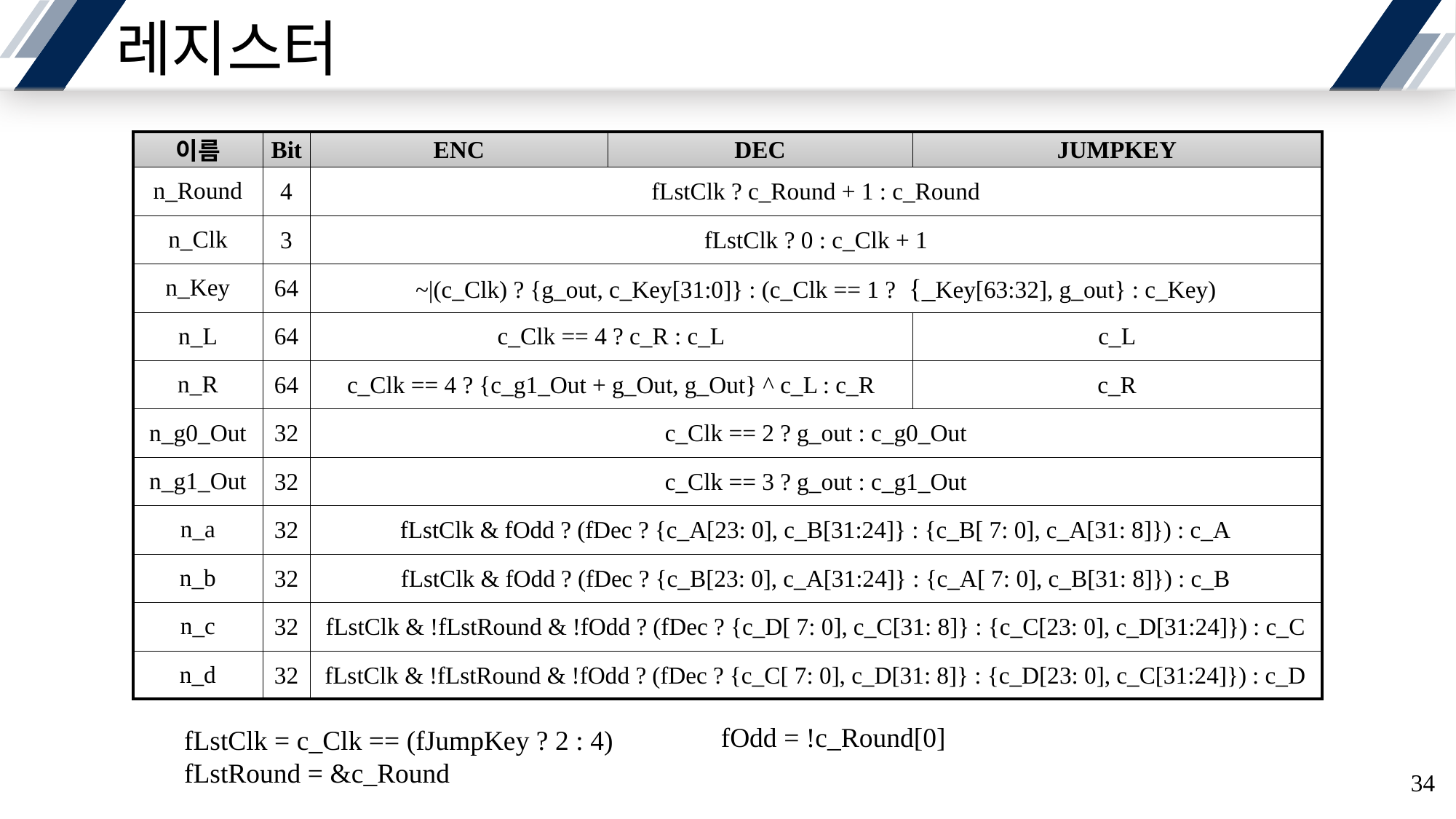

# 레지스터
| 이름 | Bit | ENC | DEC | JUMPKEY |
| --- | --- | --- | --- | --- |
| n\_Round | 4 | fLstClk ? c\_Round + 1 : c\_Round |  |  |
| n\_Clk | 3 | fLstClk ? 0 : c\_Clk + 1 |  |  |
| n\_Key | 64 | ~|(c\_Clk) ? {g\_out, c\_Key[31:0]} : (c\_Clk == 1 ? {\_Key[63:32], g\_out} : c\_Key) |  |  |
| n\_L | 64 | c\_Clk == 4 ? c\_R : c\_L |  | c\_L |
| n\_R | 64 | c\_Clk == 4 ? {c\_g1\_Out + g\_Out, g\_Out} ^ c\_L : c\_R |  | c\_R |
| n\_g0\_Out | 32 | c\_Clk == 2 ? g\_out : c\_g0\_Out |  |  |
| n\_g1\_Out | 32 | c\_Clk == 3 ? g\_out : c\_g1\_Out |  |  |
| n\_a | 32 | fLstClk & fOdd ? (fDec ? {c\_A[23: 0], c\_B[31:24]} : {c\_B[ 7: 0], c\_A[31: 8]}) : c\_A |  |  |
| n\_b | 32 | fLstClk & fOdd ? (fDec ? {c\_B[23: 0], c\_A[31:24]} : {c\_A[ 7: 0], c\_B[31: 8]}) : c\_B |  |  |
| n\_c | 32 | fLstClk & !fLstRound & !fOdd ? (fDec ? {c\_D[ 7: 0], c\_C[31: 8]} : {c\_C[23: 0], c\_D[31:24]}) : c\_C |  |  |
| n\_d | 32 | fLstClk & !fLstRound & !fOdd ? (fDec ? {c\_C[ 7: 0], c\_D[31: 8]} : {c\_D[23: 0], c\_C[31:24]}) : c\_D |  |  |
fOdd = !c_Round[0]
fLstClk = c_Clk == (fJumpKey ? 2 : 4)
fLstRound = &c_Round
34